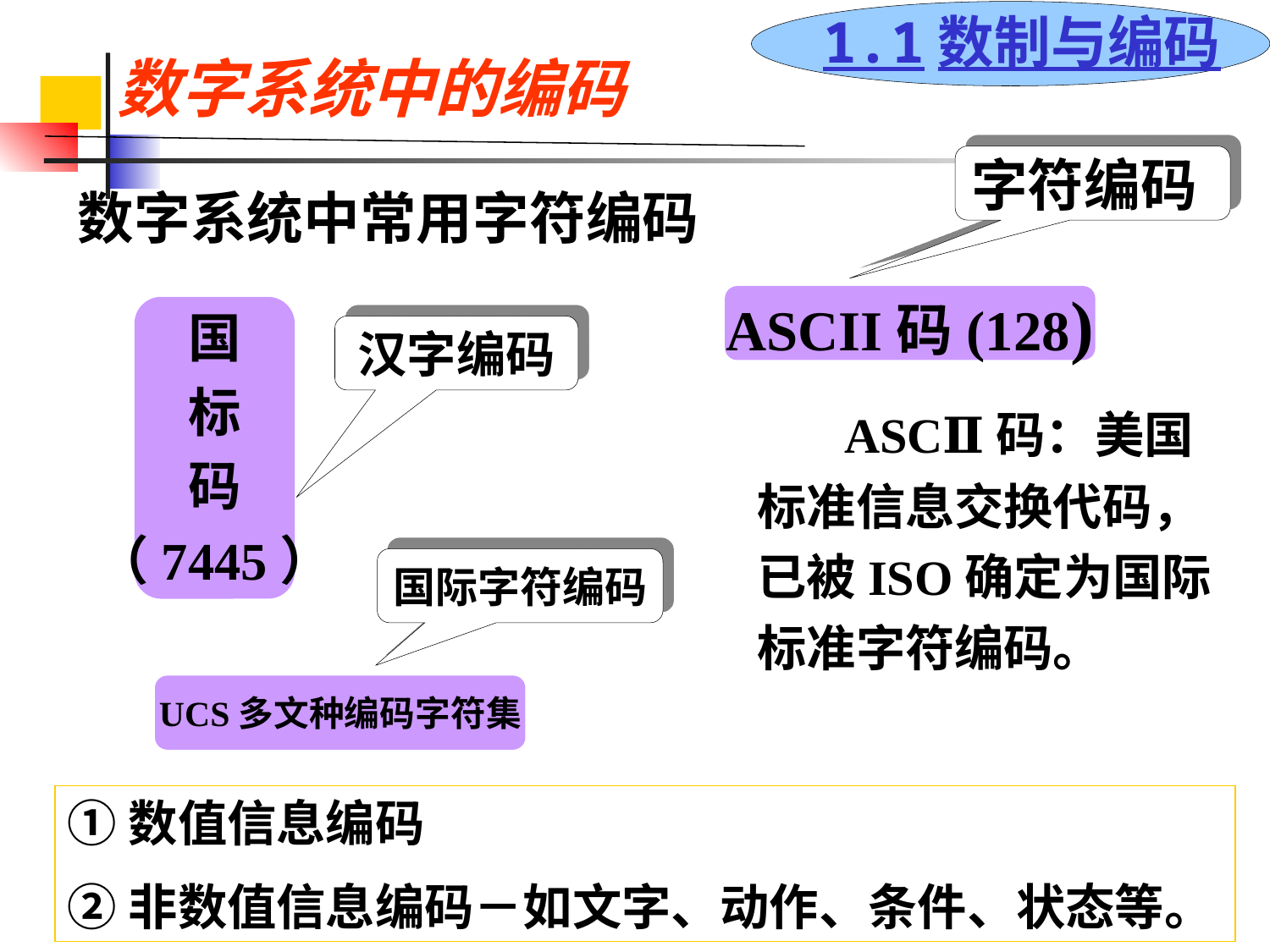

1.1数制与编码

数字系统中的编码

字符编码
数字系统中常用字符编码
ASCII码(128)
国
标
码
（7445）
汉字编码
ASCⅡ码：美国标准信息交换代码，已被ISO确定为国际标准字符编码。
国际字符编码
UCS多文种编码字符集
①数值信息编码
②非数值信息编码－如文字、动作、条件、状态等。